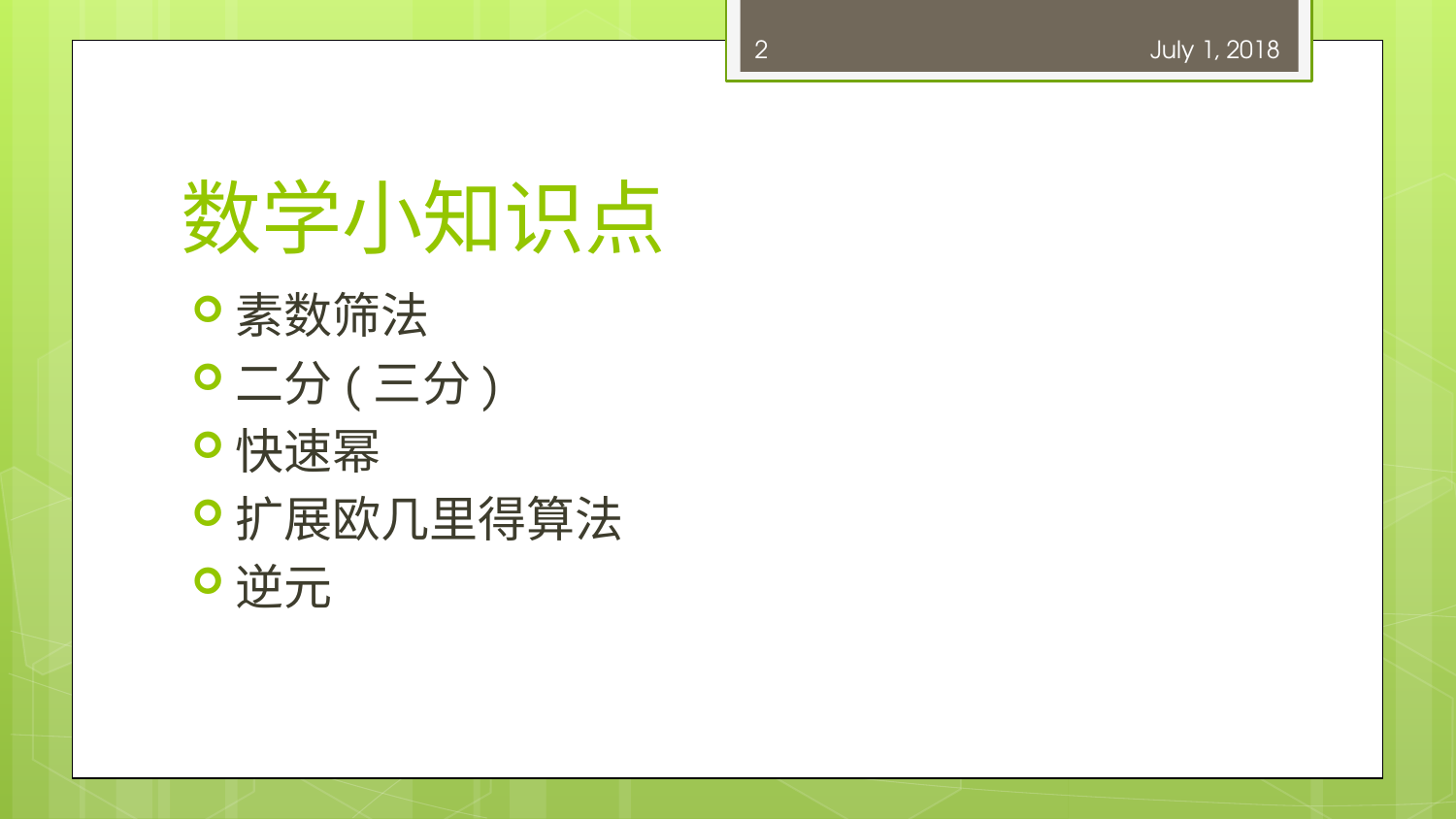

2
July 1, 2018
# 数学小知识点
素数筛法
二分(三分)
快速幂
扩展欧几里得算法
逆元